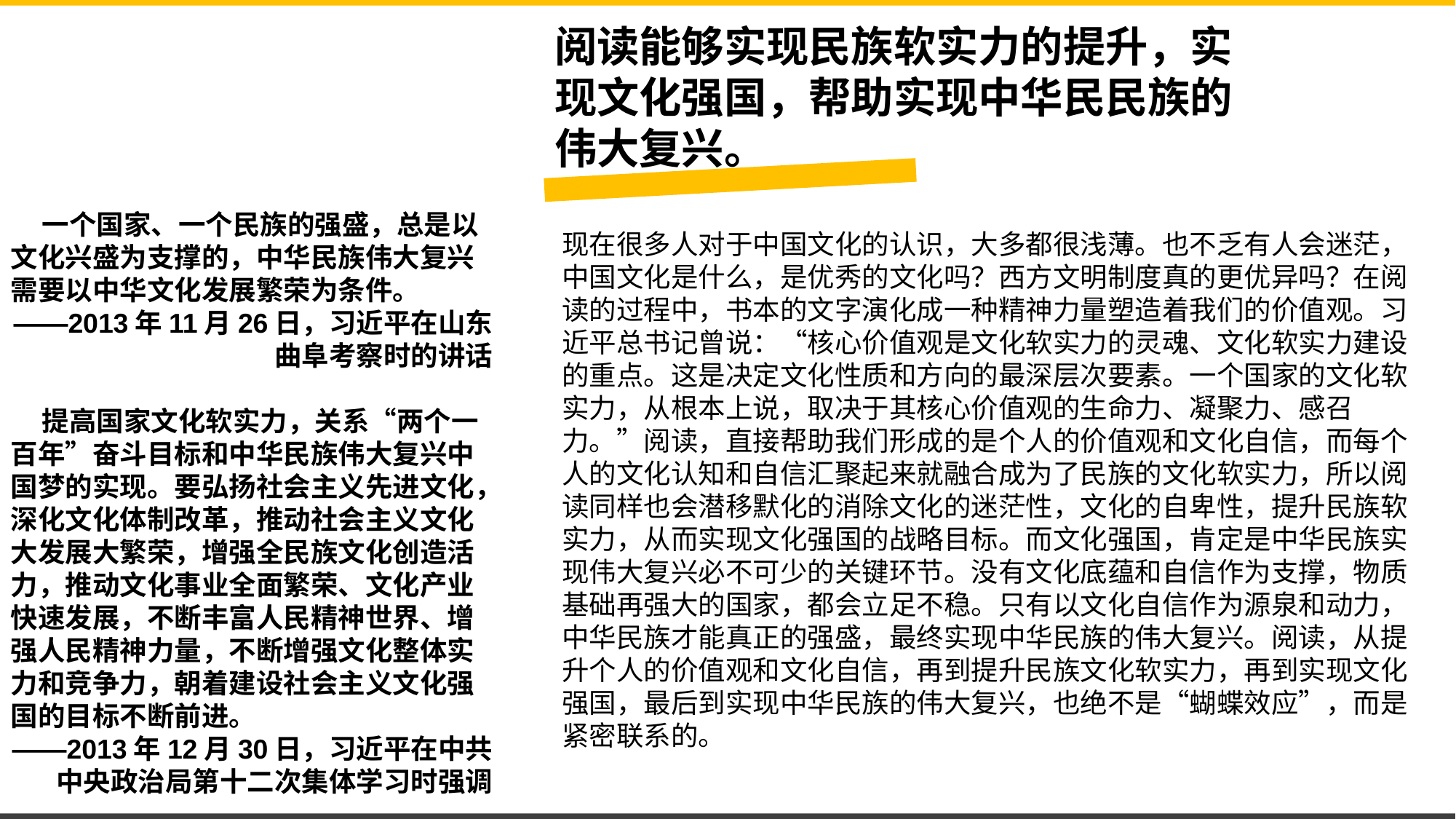

阅读能够实现民族软实力的提升，实现文化强国，帮助实现中华民民族的伟大复兴。

    一个国家、一个民族的强盛，总是以文化兴盛为支撑的，中华民族伟大复兴需要以中华文化发展繁荣为条件。
——2013年11月26日，习近平在山东曲阜考察时的讲话

    提高国家文化软实力，关系“两个一百年”奋斗目标和中华民族伟大复兴中国梦的实现。要弘扬社会主义先进文化，深化文化体制改革，推动社会主义文化大发展大繁荣，增强全民族文化创造活力，推动文化事业全面繁荣、文化产业快速发展，不断丰富人民精神世界、增强人民精神力量，不断增强文化整体实力和竞争力，朝着建设社会主义文化强国的目标不断前进。
——2013年12月30日，习近平在中共中央政治局第十二次集体学习时强调

现在很多人对于中国文化的认识，大多都很浅薄。也不乏有人会迷茫，中国文化是什么，是优秀的文化吗？西方文明制度真的更优异吗？在阅读的过程中，书本的文字演化成一种精神力量塑造着我们的价值观。习近平总书记曾说：“核心价值观是文化软实力的灵魂、文化软实力建设的重点。这是决定文化性质和方向的最深层次要素。一个国家的文化软实力，从根本上说，取决于其核心价值观的生命力、凝聚力、感召力。”阅读，直接帮助我们形成的是个人的价值观和文化自信，而每个人的文化认知和自信汇聚起来就融合成为了民族的文化软实力，所以阅读同样也会潜移默化的消除文化的迷茫性，文化的自卑性，提升民族软实力，从而实现文化强国的战略目标。而文化强国，肯定是中华民族实现伟大复兴必不可少的关键环节。没有文化底蕴和自信作为支撑，物质基础再强大的国家，都会立足不稳。只有以文化自信作为源泉和动力，中华民族才能真正的强盛，最终实现中华民族的伟大复兴。阅读，从提升个人的价值观和文化自信，再到提升民族文化软实力，再到实现文化强国，最后到实现中华民族的伟大复兴，也绝不是“蝴蝶效应”，而是紧密联系的。